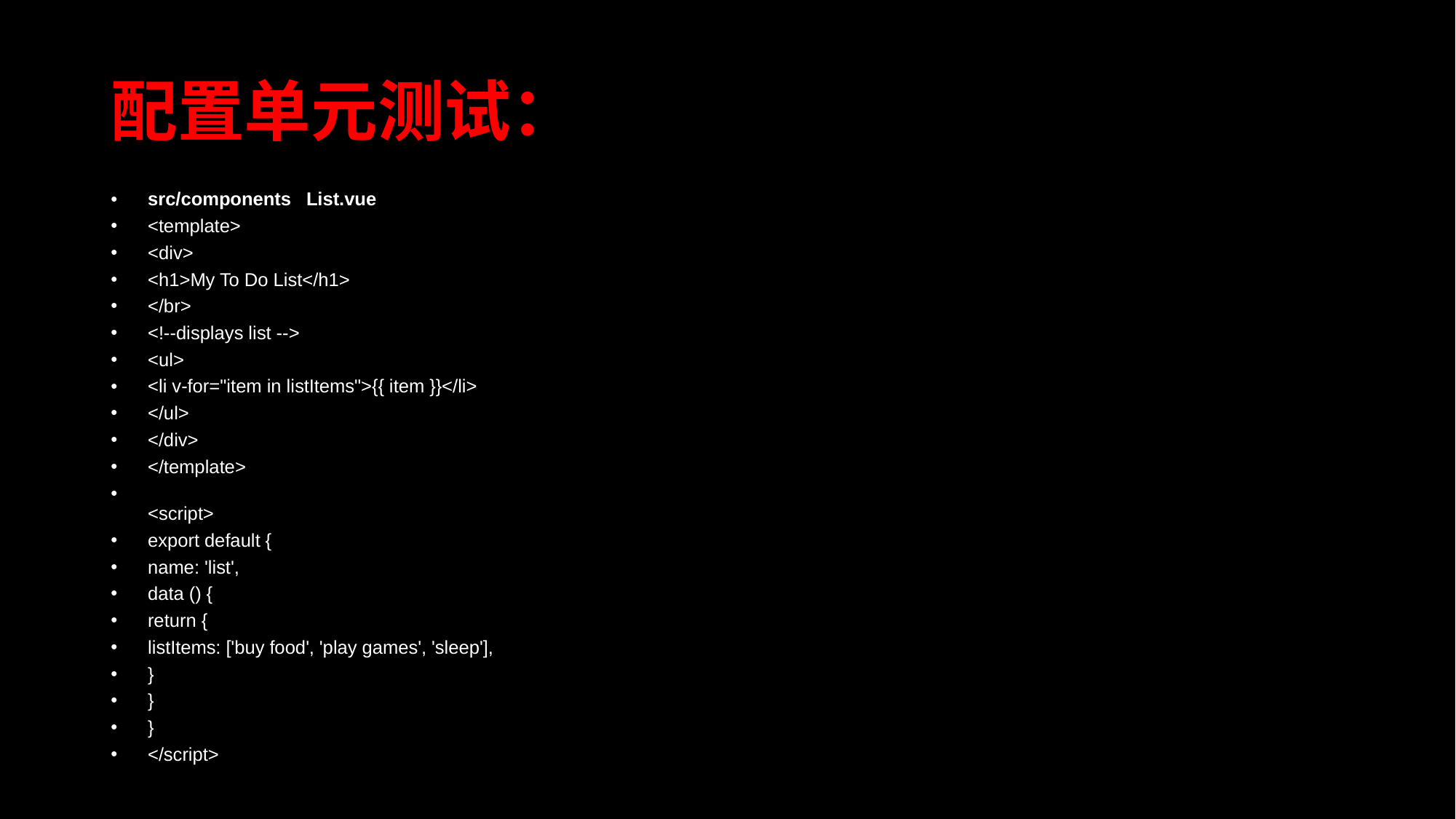

# 配置单元测试：
src/components   List.vue
<template>
<div>
<h1>My To Do List</h1>
</br>
<!--displays list -->
<ul>
<li v-for="item in listItems">{{ item }}</li>
</ul>
</div>
</template>
<script>
export default {
name: 'list',
data () {
return {
listItems: ['buy food', 'play games', 'sleep'],
}
}
}
</script>